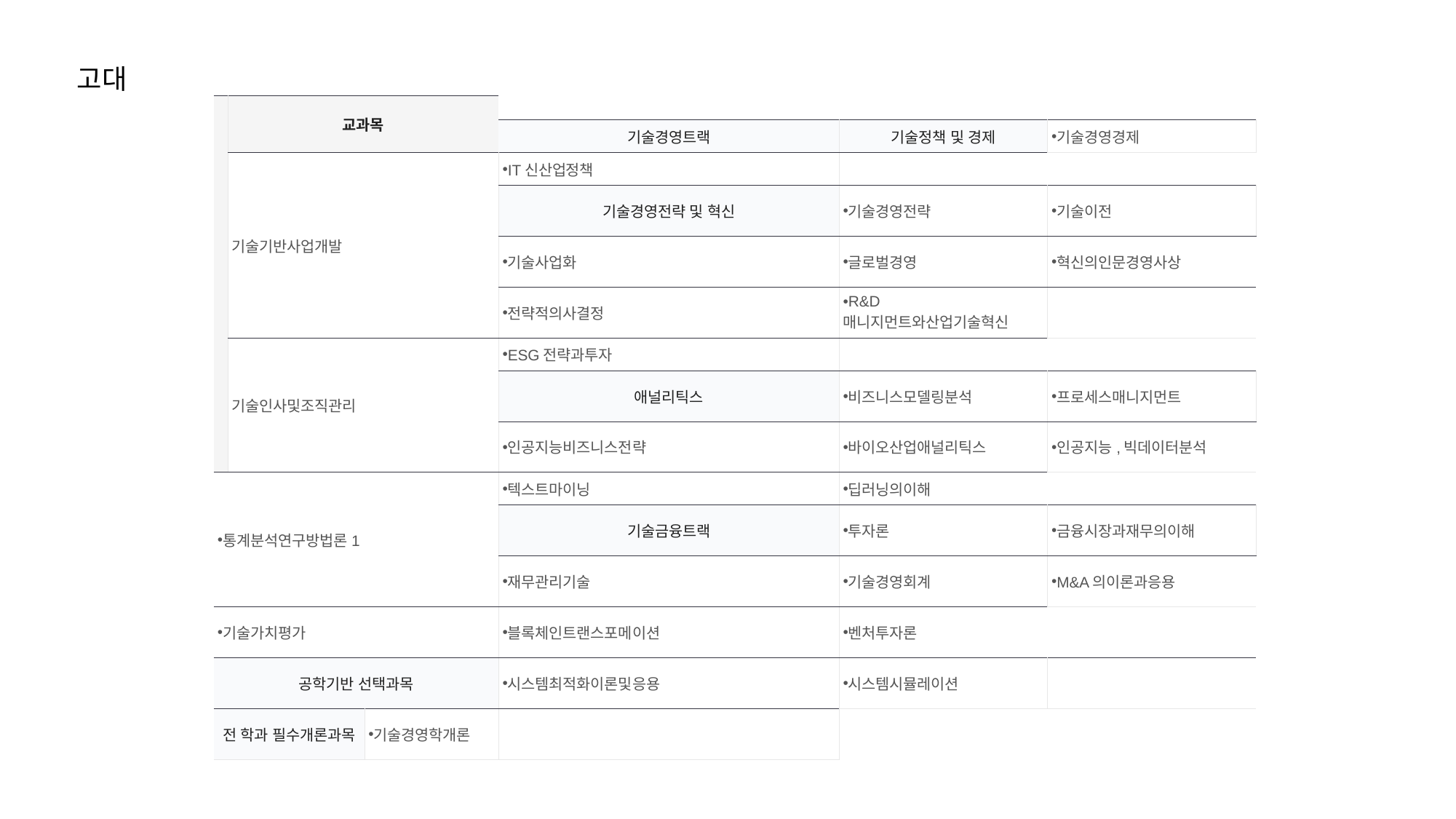

고대
|  |  |  |  |  |  |
| --- | --- | --- | --- | --- | --- |
|  | 교과목 | 교과목 |  |  |  |
|  |  |  | 기술경영트랙 | 기술정책 및 경제 | 기술경영경제 |
|  | 기술기반사업개발 | 기술기반사업개발 | IT신산업정책 |  |  |
|  |  |  | 기술경영전략 및 혁신 | 기술경영전략 | 기술이전 |
|  |  |  | 기술사업화 | 글로벌경영 | 혁신의인문경영사상 |
|  |  |  | 전략적의사결정 | R&D매니지먼트와산업기술혁신 |  |
|  | 기술인사및조직관리 | 기술인사및조직관리 | ESG전략과투자 |  |  |
|  |  |  | 애널리틱스 | 비즈니스모델링분석 | 프로세스매니지먼트 |
|  |  |  | 인공지능비즈니스전략 | 바이오산업애널리틱스 | 인공지능,빅데이터분석 |
| 통계분석연구방법론1 |  |  | 텍스트마이닝 | 딥러닝의이해 |  |
|  |  |  | 기술금융트랙 | 투자론 | 금융시장과재무의이해 |
|  |  |  | 재무관리기술 | 기술경영회계 | M&A의이론과응용 |
| 기술가치평가 |  |  | 블록체인트랜스포메이션 | 벤처투자론 |  |
| 공학기반 선택과목 |  |  | 시스템최적화이론및응용 | 시스템시뮬레이션 |  |
| 전 학과 필수개론과목 |  | 기술경영학개론 |  |  |  |